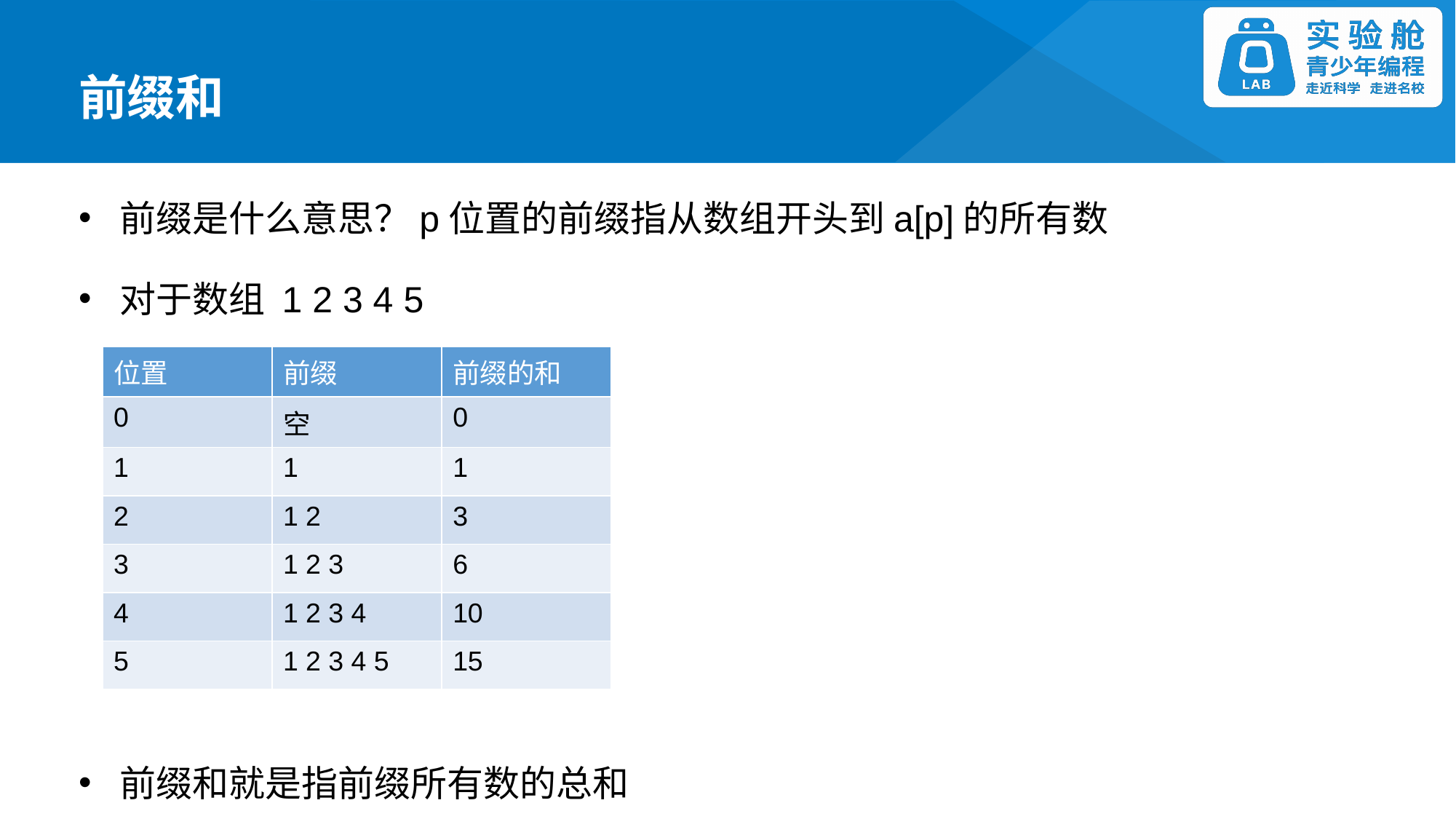

前缀和
前缀是什么意思？p位置的前缀指从数组开头到a[p]的所有数
对于数组 1 2 3 4 5

前缀和就是指前缀所有数的总和
| 位置 | 前缀 | 前缀的和 |
| --- | --- | --- |
| 0 | 空 | 0 |
| 1 | 1 | 1 |
| 2 | 1 2 | 3 |
| 3 | 1 2 3 | 6 |
| 4 | 1 2 3 4 | 10 |
| 5 | 1 2 3 4 5 | 15 |